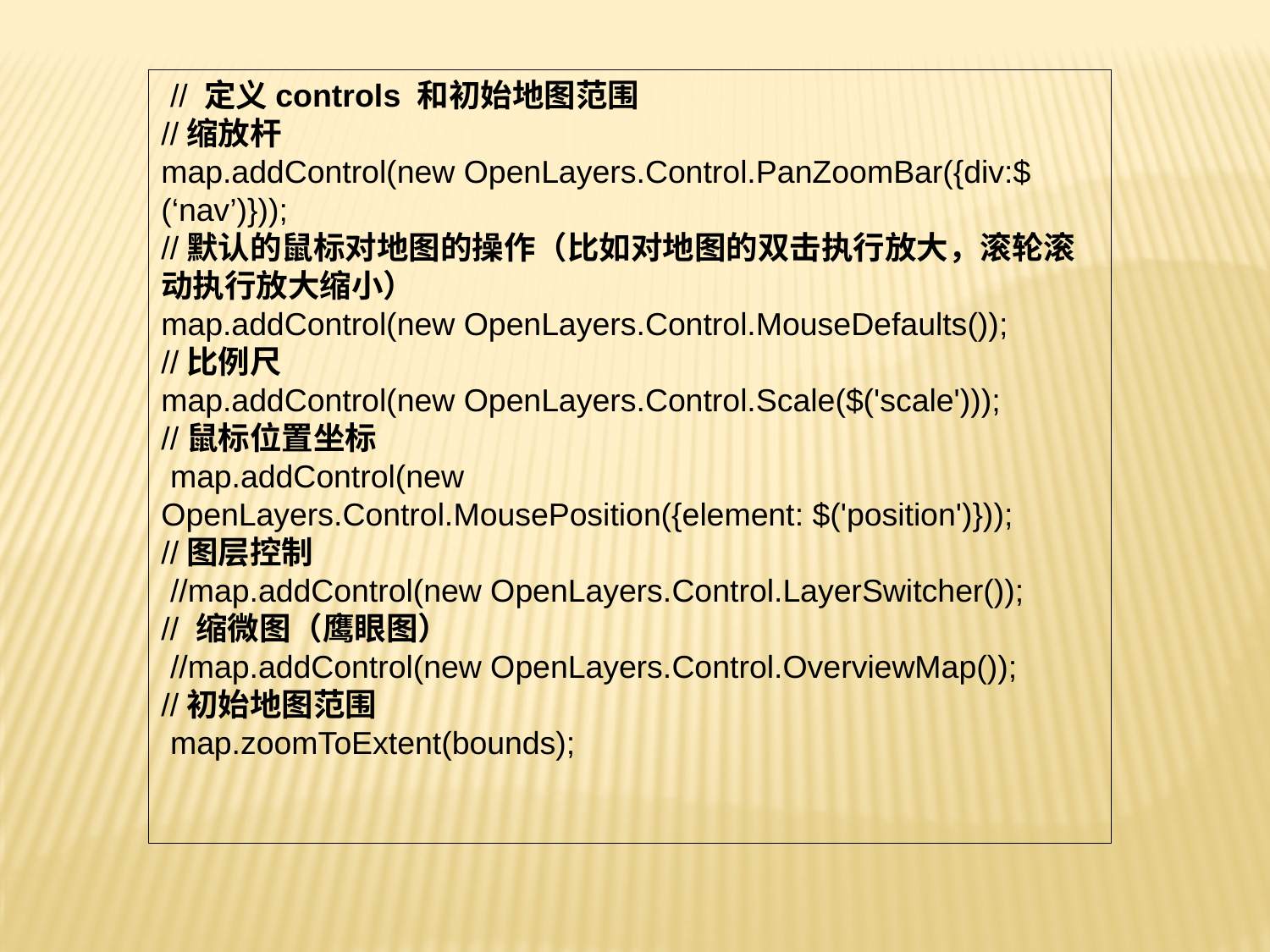

// 定义controls 和初始地图范围
//缩放杆
map.addControl(new OpenLayers.Control.PanZoomBar({div:$(‘nav’)}));
//默认的鼠标对地图的操作（比如对地图的双击执行放大，滚轮滚动执行放大缩小）
map.addControl(new OpenLayers.Control.MouseDefaults());
//比例尺
map.addControl(new OpenLayers.Control.Scale($('scale')));
//鼠标位置坐标
 map.addControl(new OpenLayers.Control.MousePosition({element: $('position')}));
//图层控制
 //map.addControl(new OpenLayers.Control.LayerSwitcher());
// 缩微图（鹰眼图）
 //map.addControl(new OpenLayers.Control.OverviewMap());
//初始地图范围
 map.zoomToExtent(bounds);